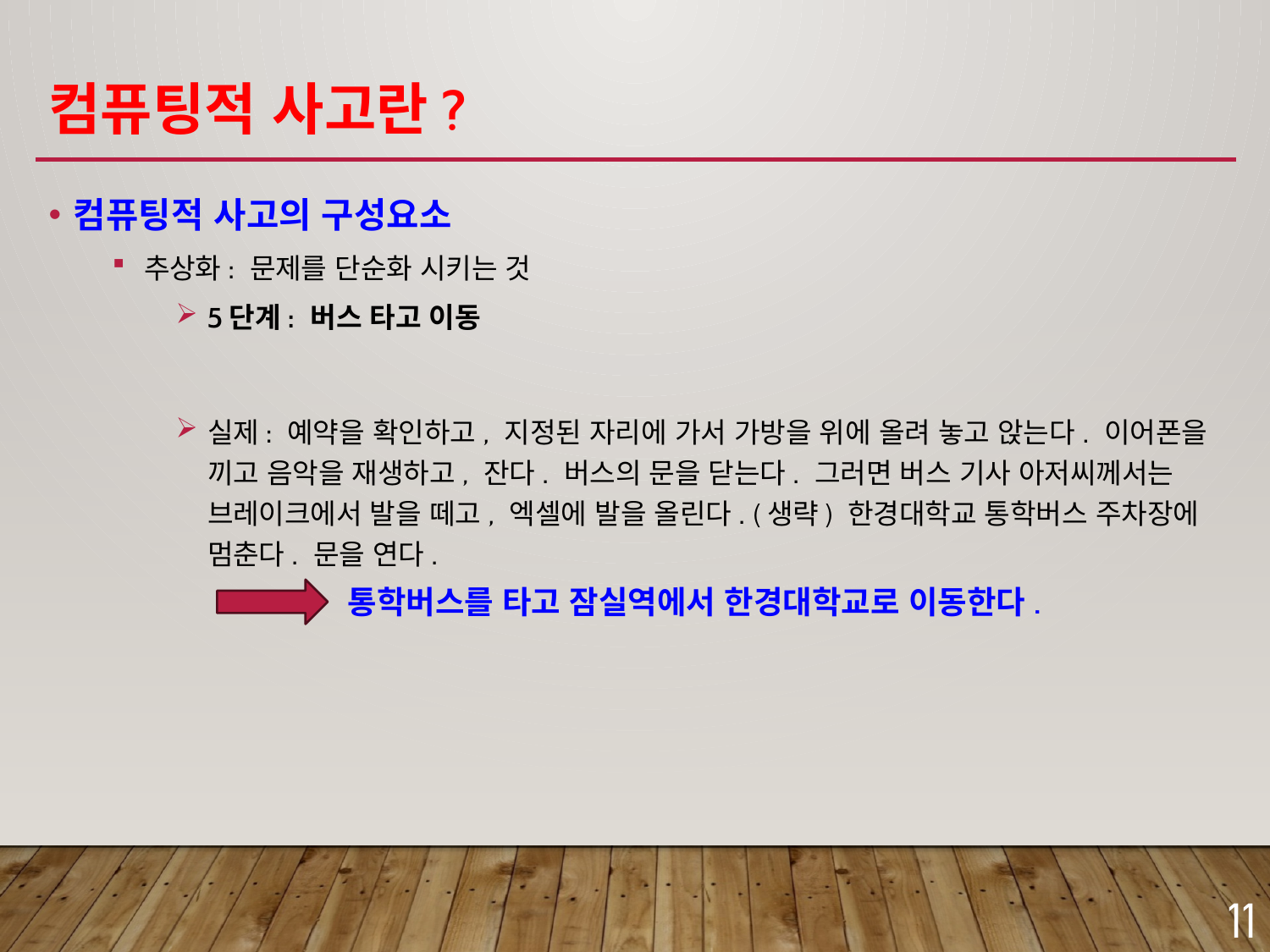

# 컴퓨팅적 사고란?
컴퓨팅적 사고의 구성요소
추상화: 문제를 단순화 시키는 것
5단계: 버스 타고 이동

실제: 예약을 확인하고, 지정된 자리에 가서 가방을 위에 올려 놓고 앉는다. 이어폰을 끼고 음악을 재생하고, 잔다. 버스의 문을 닫는다. 그러면 버스 기사 아저씨께서는 브레이크에서 발을 떼고, 엑셀에 발을 올린다. (생략) 한경대학교 통학버스 주차장에 멈춘다. 문을 연다.
통학버스를 타고 잠실역에서 한경대학교로 이동한다.